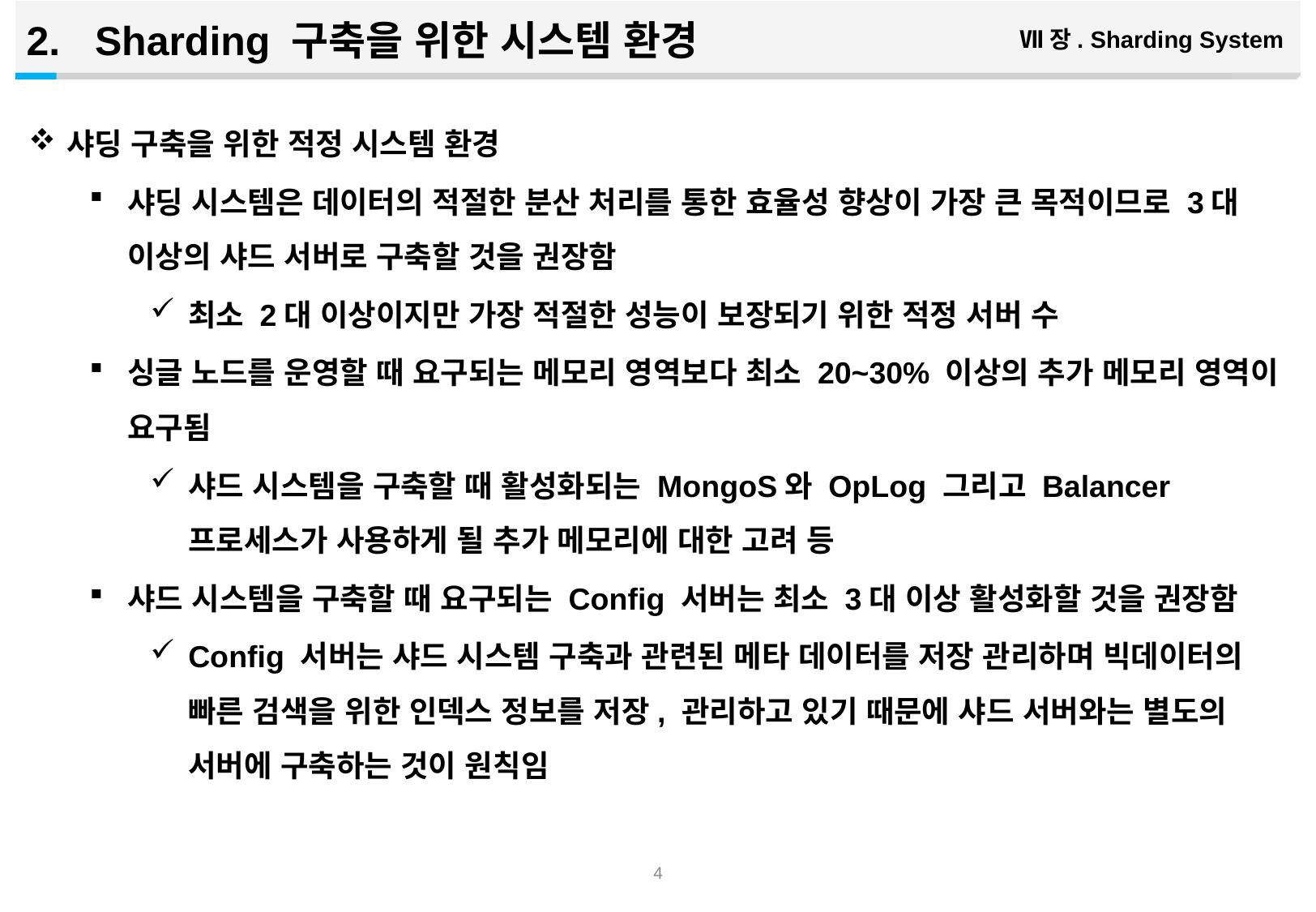

Sharding 구축을 위한 시스템 환경
Ⅶ장. Sharding System
샤딩 구축을 위한 적정 시스템 환경
샤딩 시스템은 데이터의 적절한 분산 처리를 통한 효율성 향상이 가장 큰 목적이므로 3대 이상의 샤드 서버로 구축할 것을 권장함
최소 2대 이상이지만 가장 적절한 성능이 보장되기 위한 적정 서버 수
싱글 노드를 운영할 때 요구되는 메모리 영역보다 최소 20~30% 이상의 추가 메모리 영역이 요구됨
샤드 시스템을 구축할 때 활성화되는 MongoS와 OpLog 그리고 Balancer 프로세스가 사용하게 될 추가 메모리에 대한 고려 등
샤드 시스템을 구축할 때 요구되는 Config 서버는 최소 3대 이상 활성화할 것을 권장함
Config 서버는 샤드 시스템 구축과 관련된 메타 데이터를 저장 관리하며 빅데이터의 빠른 검색을 위한 인덱스 정보를 저장, 관리하고 있기 때문에 샤드 서버와는 별도의 서버에 구축하는 것이 원칙임
4